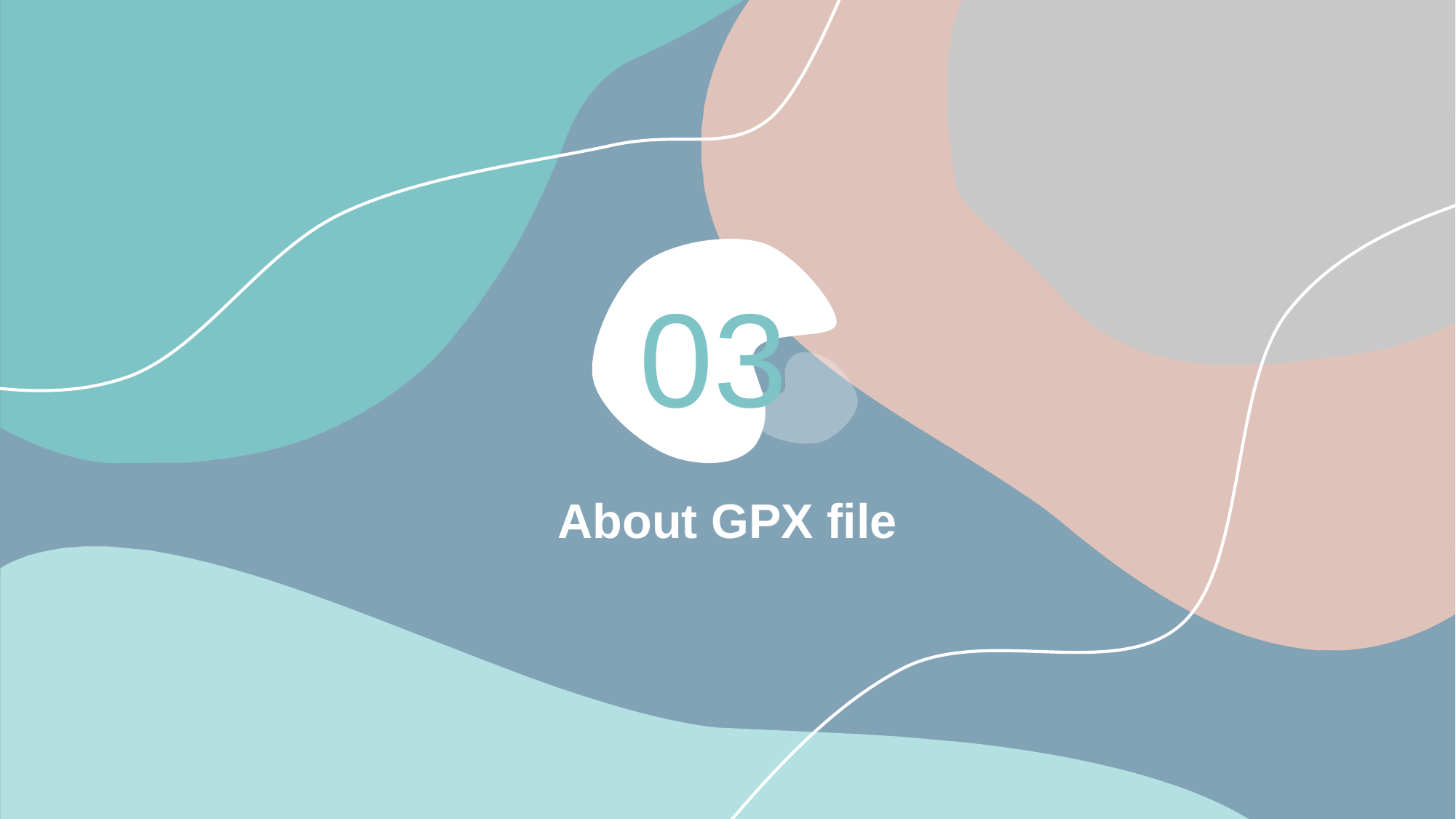

03

About GPX file

51PPT模板网   www.51pp tmoban.com